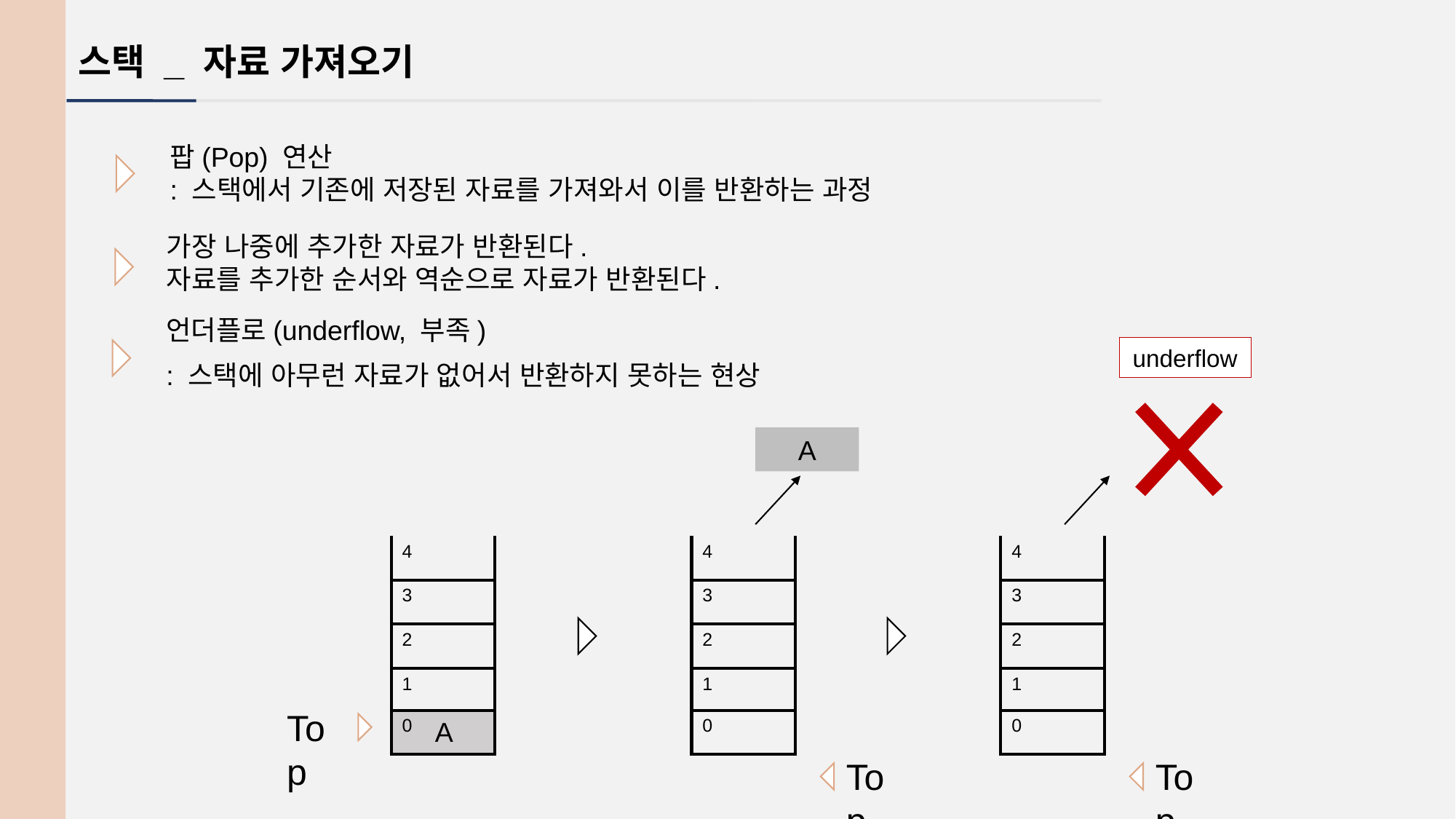

스택 _ 자료 가져오기

팝(Pop) 연산
: 스택에서 기존에 저장된 자료를 가져와서 이를 반환하는 과정

가장 나중에 추가한 자료가 반환된다.
자료를 추가한 순서와 역순으로 자료가 반환된다.

언더플로(underflow, 부족)

: 스택에 아무런 자료가 없어서 반환하지 못하는 현상
underflow

A
| 4 |
| --- |
| 3 |
| 2 |
| 1 |
| 0 |
| 4 |
| --- |
| 3 |
| 2 |
| 1 |
| 0 |
| 4 |
| --- |
| 3 |
| 2 |
| 1 |
| 0 |

Top
A

Top
Top